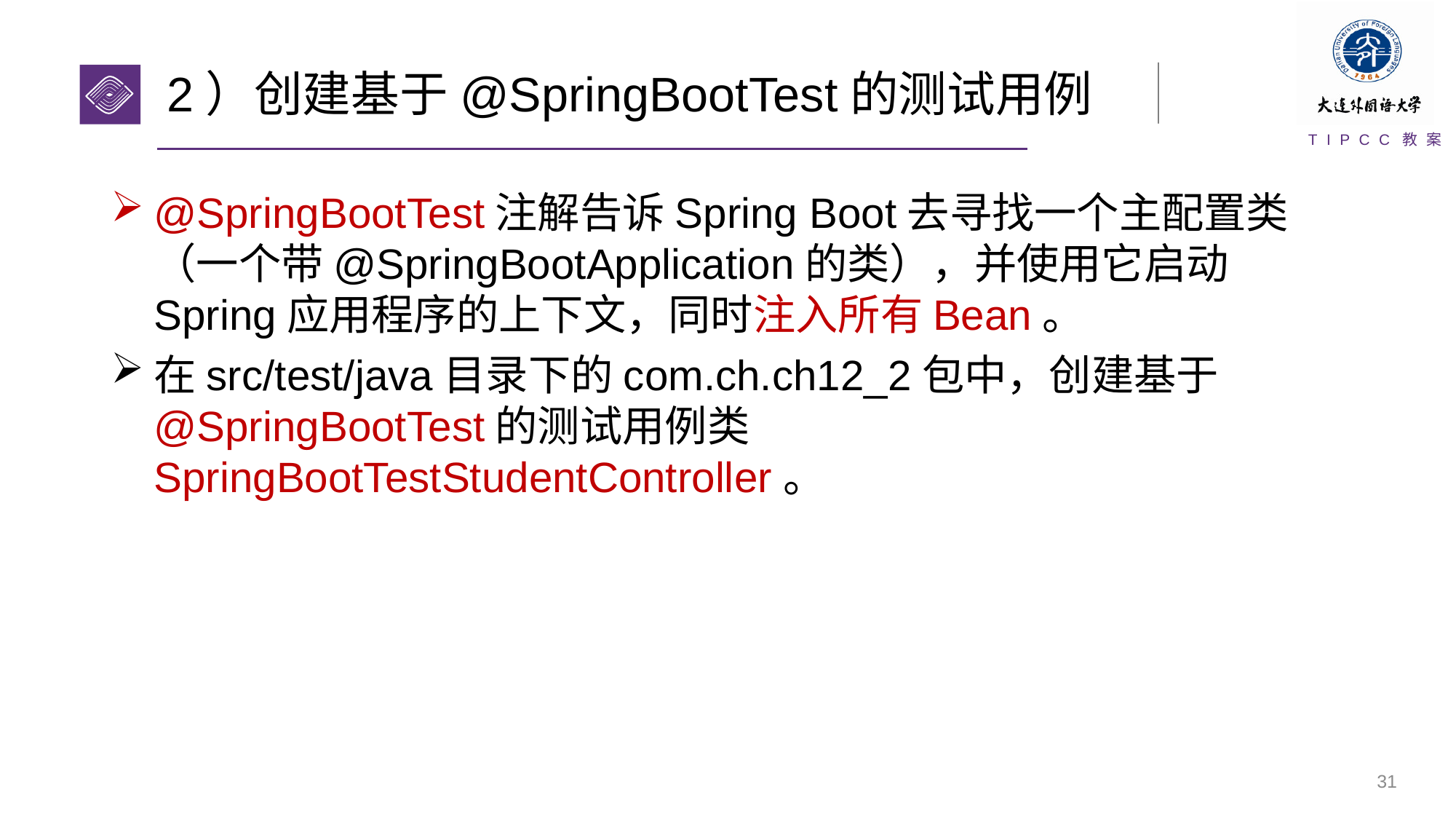

# 2）创建基于@SpringBootTest的测试用例
@SpringBootTest注解告诉Spring Boot去寻找一个主配置类（一个带@SpringBootApplication的类），并使用它启动Spring应用程序的上下文，同时注入所有Bean。
在src/test/java目录下的com.ch.ch12_2包中，创建基于@SpringBootTest的测试用例类SpringBootTestStudentController。

31